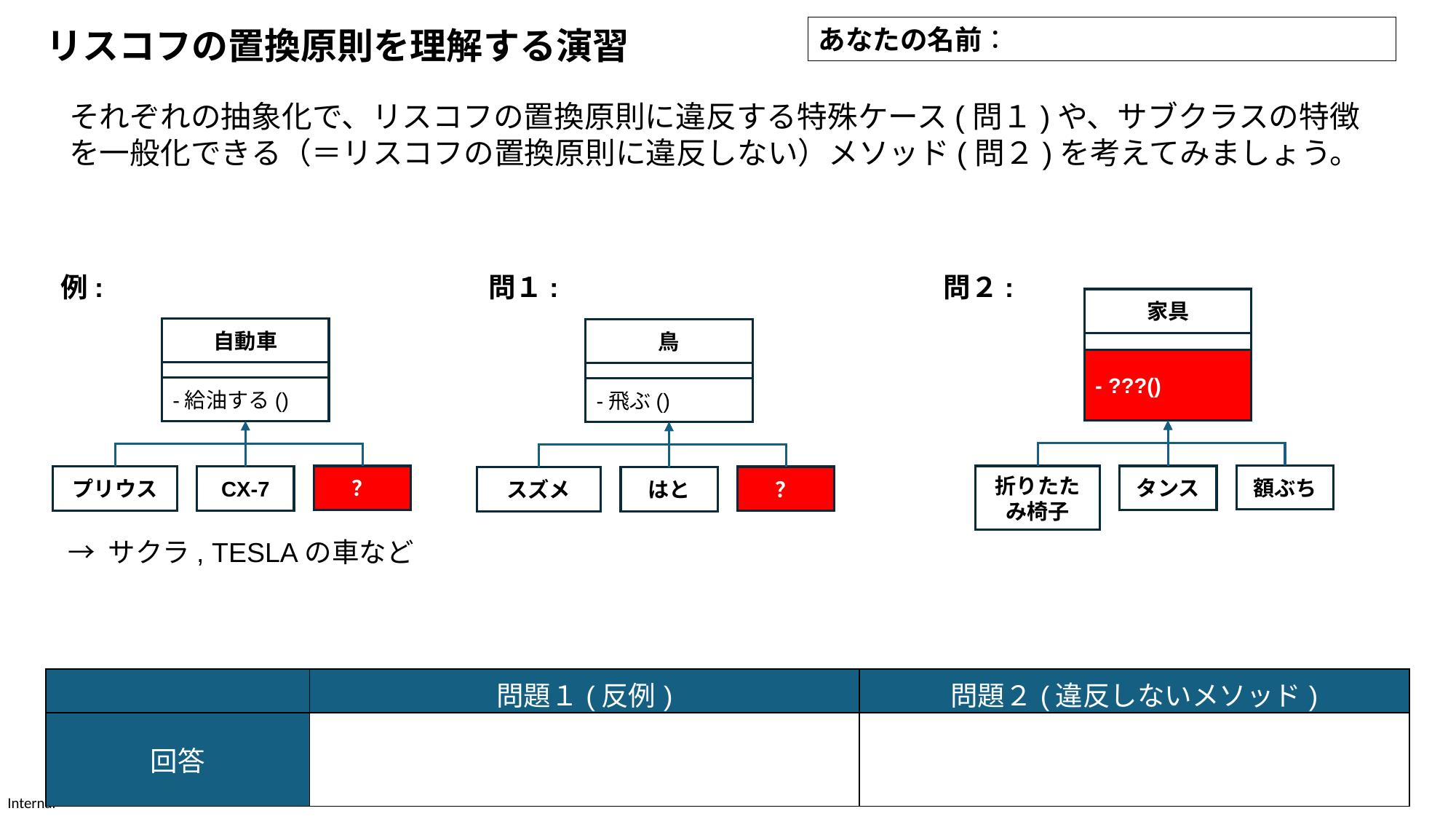

リスコフの置換原則を理解する演習
あなたの名前：
それぞれの抽象化で、リスコフの置換原則に違反する特殊ケース(問１)や、サブクラスの特徴を一般化できる（＝リスコフの置換原則に違反しない）メソッド(問２)を考えてみましょう。
例:
問２:
問１:
家具
自動車
鳥

- ???()

-給油する()
-飛ぶ()
額ぶち
？
折りたたみ椅子
タンス
プリウス
CX-7
？
スズメ
はと
→ サクラ, TESLAの車など
|  | 問題１(反例) | 問題２(違反しないメソッド) |
| --- | --- | --- |
| 回答 |  |  |